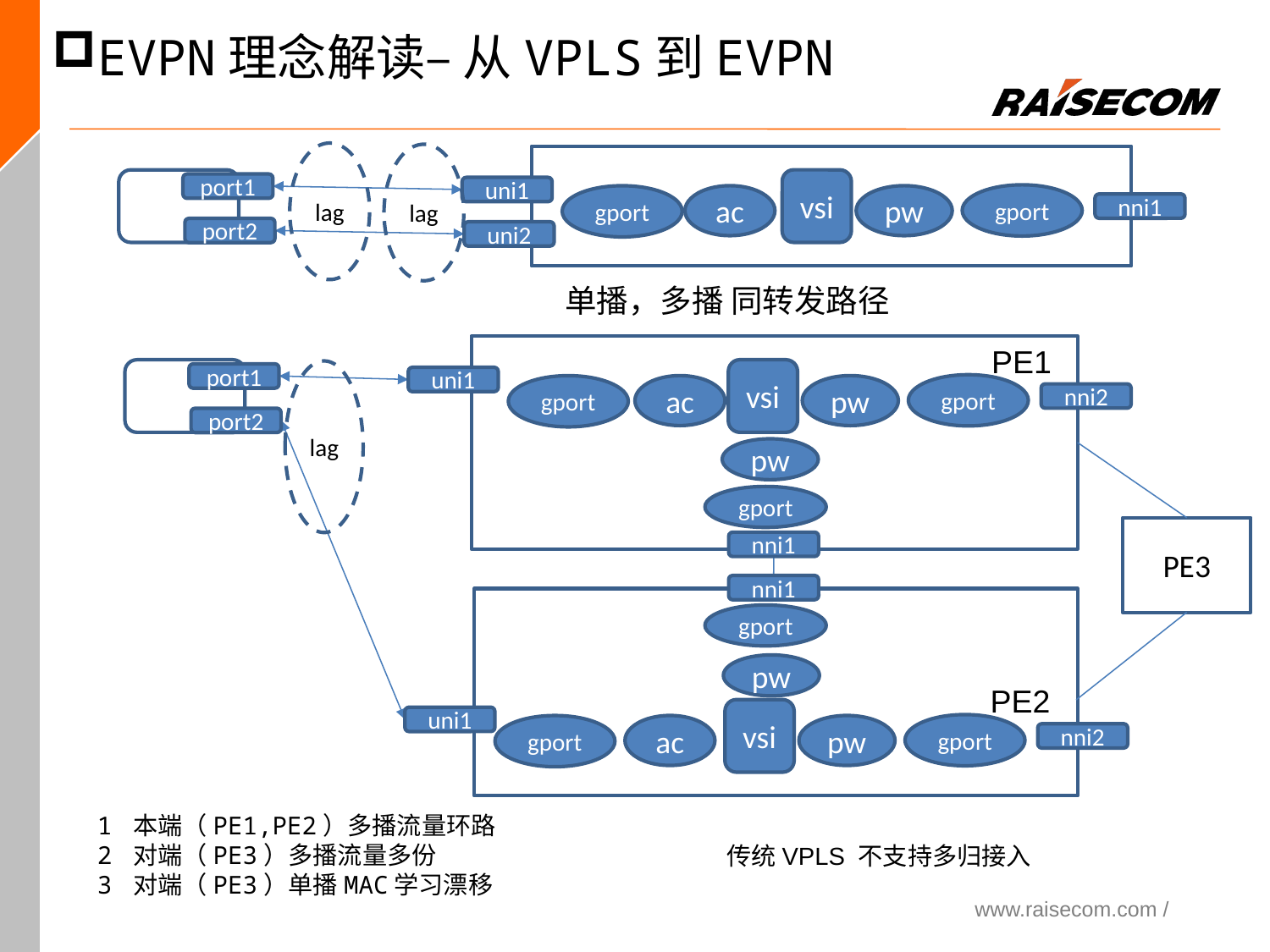

EVPN理念解读– 从VPLS到EVPN
lag
lag

CE
vsi
port1
uni1
gport
gport
ac
pw
nni1
port2
uni2
单播，多播 同转发路径

PE1
CE
vsi
lag
port1
uni1
gport
gport
ac
pw
nni2
port2
pw
gport
PE3
nni1
nni1

gport
pw
PE2
vsi
uni1
gport
gport
ac
pw
nni2
1 本端（PE1,PE2）多播流量环路
2 对端（PE3）多播流量多份
3 对端（PE3）单播MAC学习漂移
传统VPLS 不支持多归接入